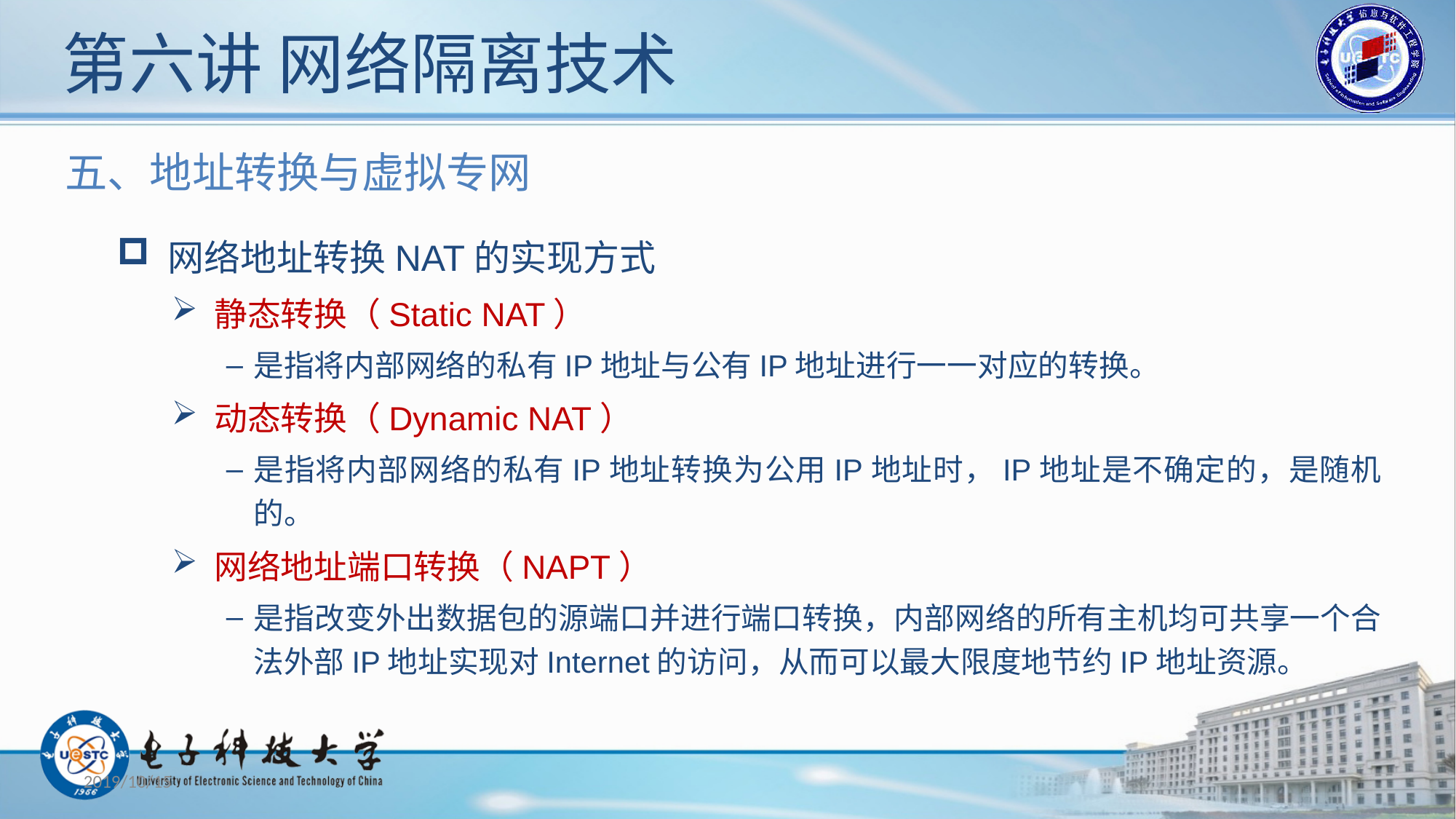

# 第六讲 网络隔离技术
五、地址转换与虚拟专网
 网络地址转换NAT的实现方式
 静态转换（Static NAT）
是指将内部网络的私有IP地址与公有IP地址进行一一对应的转换。
 动态转换（Dynamic NAT）
是指将内部网络的私有IP地址转换为公用IP地址时，IP地址是不确定的，是随机的。
 网络地址端口转换（NAPT）
是指改变外出数据包的源端口并进行端口转换，内部网络的所有主机均可共享一个合法外部IP地址实现对Internet的访问，从而可以最大限度地节约IP地址资源。

2019/10/15